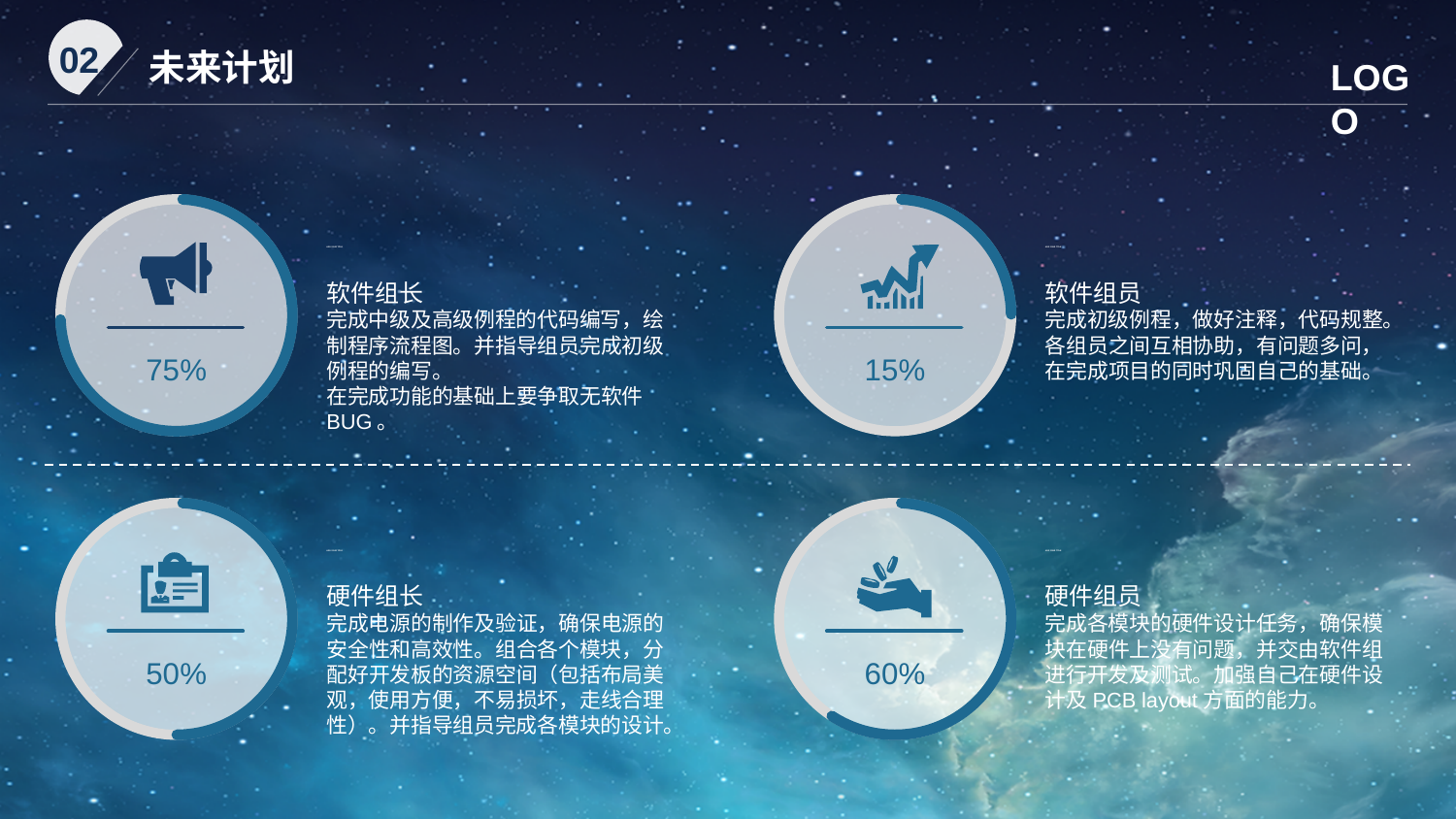

02
未来计划
LOGO

75%

15%

ADD YOUR TITLE
ADD YOUR TITLE
软件组长
完成中级及高级例程的代码编写，绘制程序流程图。并指导组员完成初级例程的编写。
在完成功能的基础上要争取无软件BUG。
软件组员
完成初级例程，做好注释，代码规整。各组员之间互相协助，有问题多问，在完成项目的同时巩固自己的基础。

50%

60%
ADD YOUR TITLE
ADD YOUR TITLE
硬件组长
完成电源的制作及验证，确保电源的安全性和高效性。组合各个模块，分配好开发板的资源空间（包括布局美观，使用方便，不易损坏，走线合理性）。并指导组员完成各模块的设计。
硬件组员
完成各模块的硬件设计任务，确保模块在硬件上没有问题，并交由软件组进行开发及测试。加强自己在硬件设计及PCB layout方面的能力。